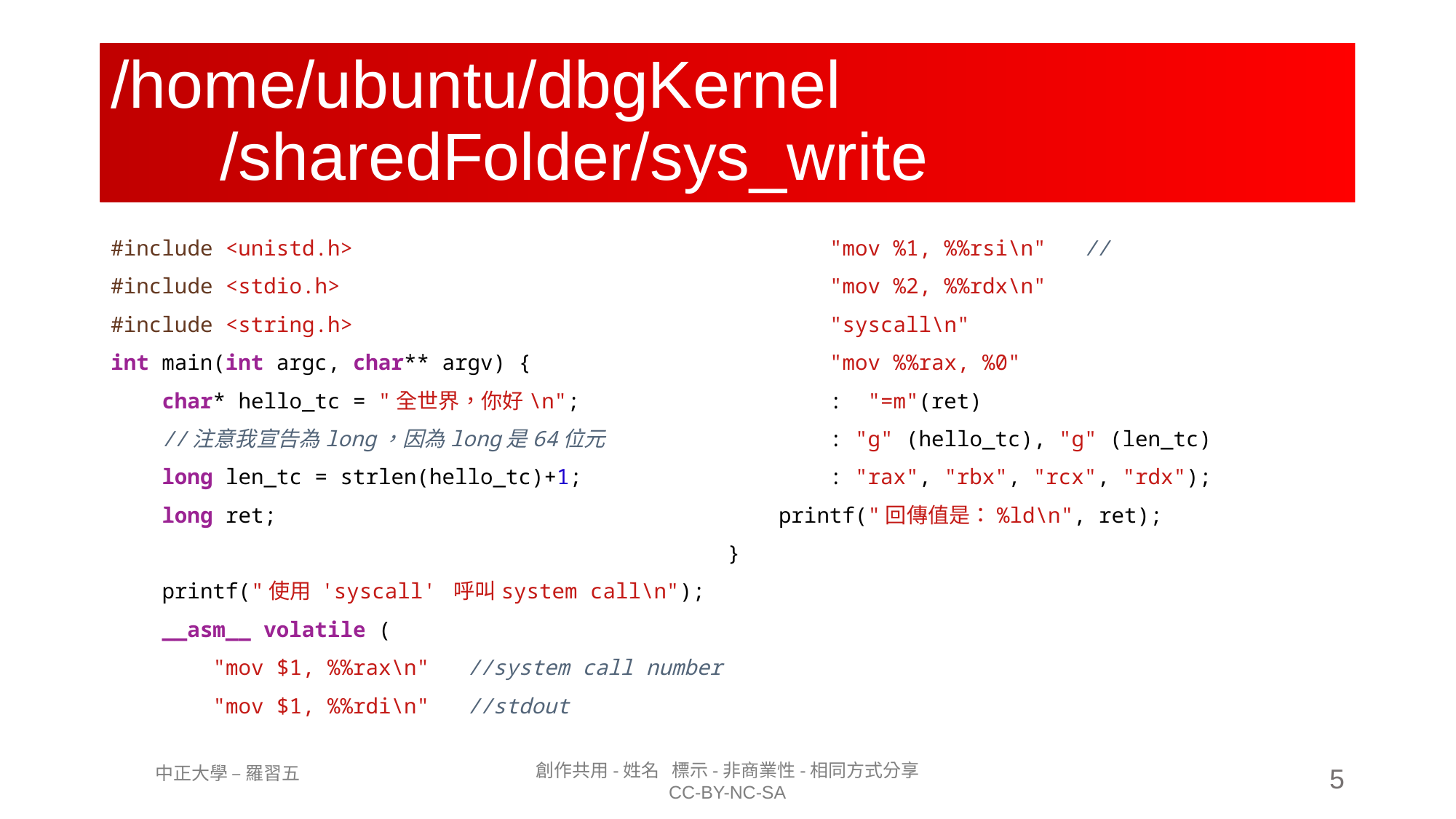

# /home/ubuntu/dbgKernel /sharedFolder/sys_write
#include <unistd.h>
#include <stdio.h>
#include <string.h>
int main(int argc, char** argv) {
    char* hello_tc = "全世界，你好\n";
    //注意我宣告為long，因為long是64位元
    long len_tc = strlen(hello_tc)+1;
    long ret;

    printf("使用 'syscall' 呼叫system call\n");
    __asm__ volatile (
        "mov $1, %%rax\n"   //system call number
        "mov $1, %%rdi\n"   //stdout
        "mov %1, %%rsi\n"   //
        "mov %2, %%rdx\n"
        "syscall\n"
        "mov %%rax, %0"
        :  "=m"(ret)
        : "g" (hello_tc), "g" (len_tc)
        : "rax", "rbx", "rcx", "rdx");
    printf("回傳值是：%ld\n", ret);
}